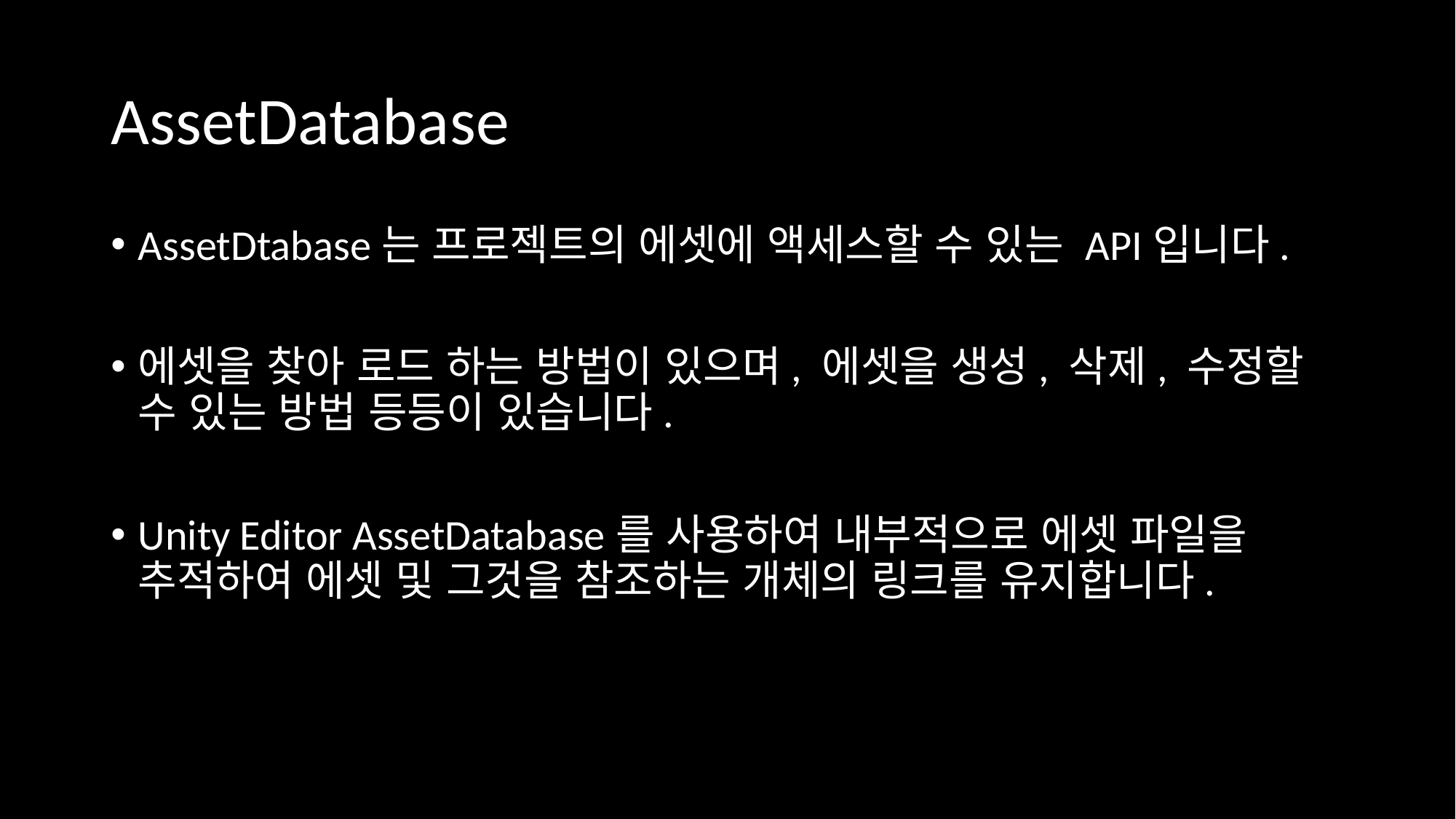

# AssetDatabase
AssetDtabase는 프로젝트의 에셋에 액세스할 수 있는 API입니다.

에셋을 찾아 로드 하는 방법이 있으며, 에셋을 생성, 삭제, 수정할 수 있는 방법 등등이 있습니다.

Unity Editor AssetDatabase를 사용하여 내부적으로 에셋 파일을 추적하여 에셋 및 그것을 참조하는 개체의 링크를 유지합니다.